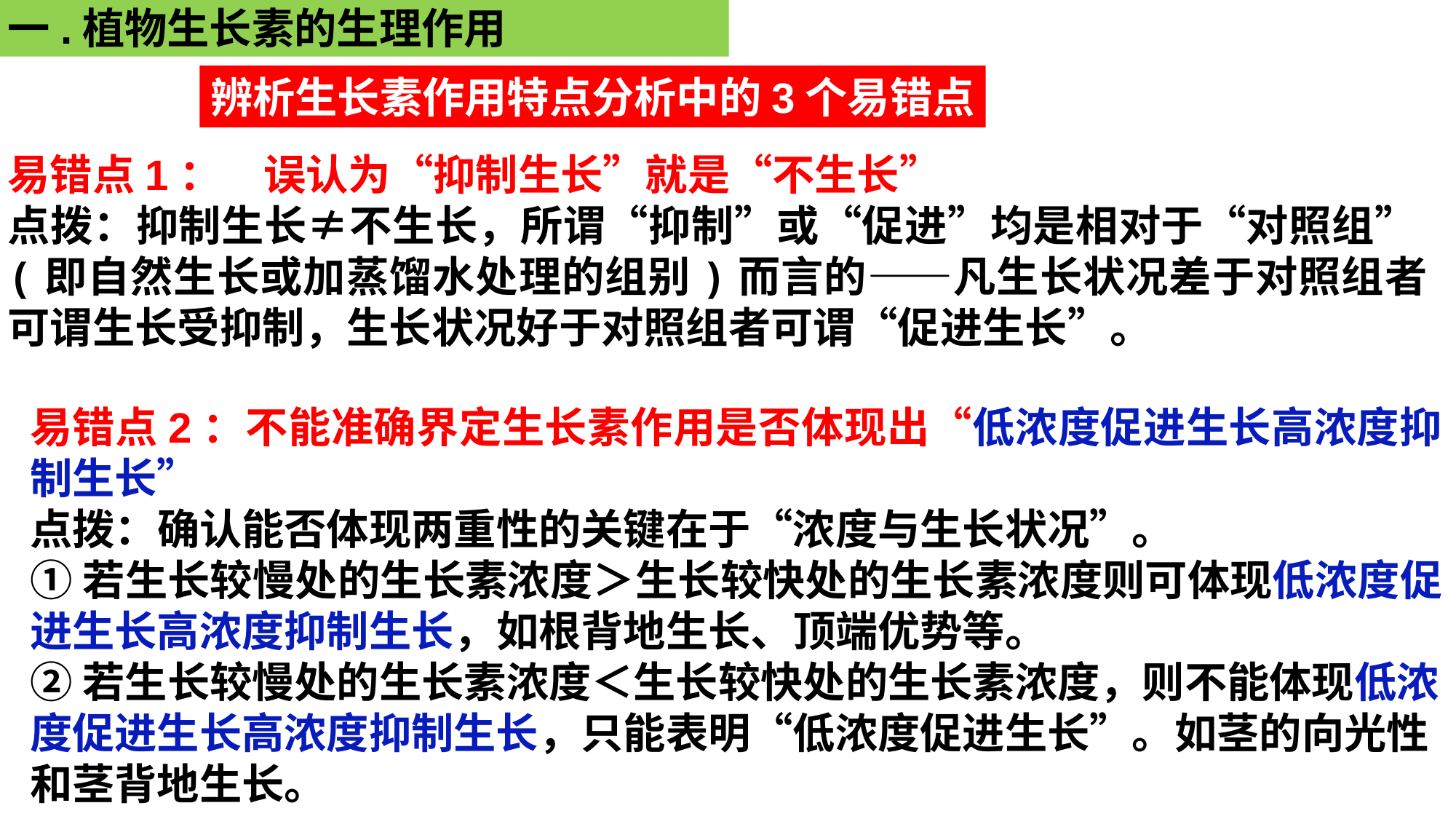

一.植物生长素的生理作用
辨析生长素作用特点分析中的3个易错点
易错点1：　误认为“抑制生长”就是“不生长”
点拨：抑制生长≠不生长，所谓“抑制”或“促进”均是相对于“对照组”(即自然生长或加蒸馏水处理的组别)而言的——凡生长状况差于对照组者可谓生长受抑制，生长状况好于对照组者可谓“促进生长”。
易错点2：不能准确界定生长素作用是否体现出“低浓度促进生长高浓度抑制生长”
点拨：确认能否体现两重性的关键在于“浓度与生长状况”。
①若生长较慢处的生长素浓度＞生长较快处的生长素浓度则可体现低浓度促进生长高浓度抑制生长，如根背地生长、顶端优势等。
②若生长较慢处的生长素浓度＜生长较快处的生长素浓度，则不能体现低浓度促进生长高浓度抑制生长，只能表明“低浓度促进生长”。如茎的向光性和茎背地生长。